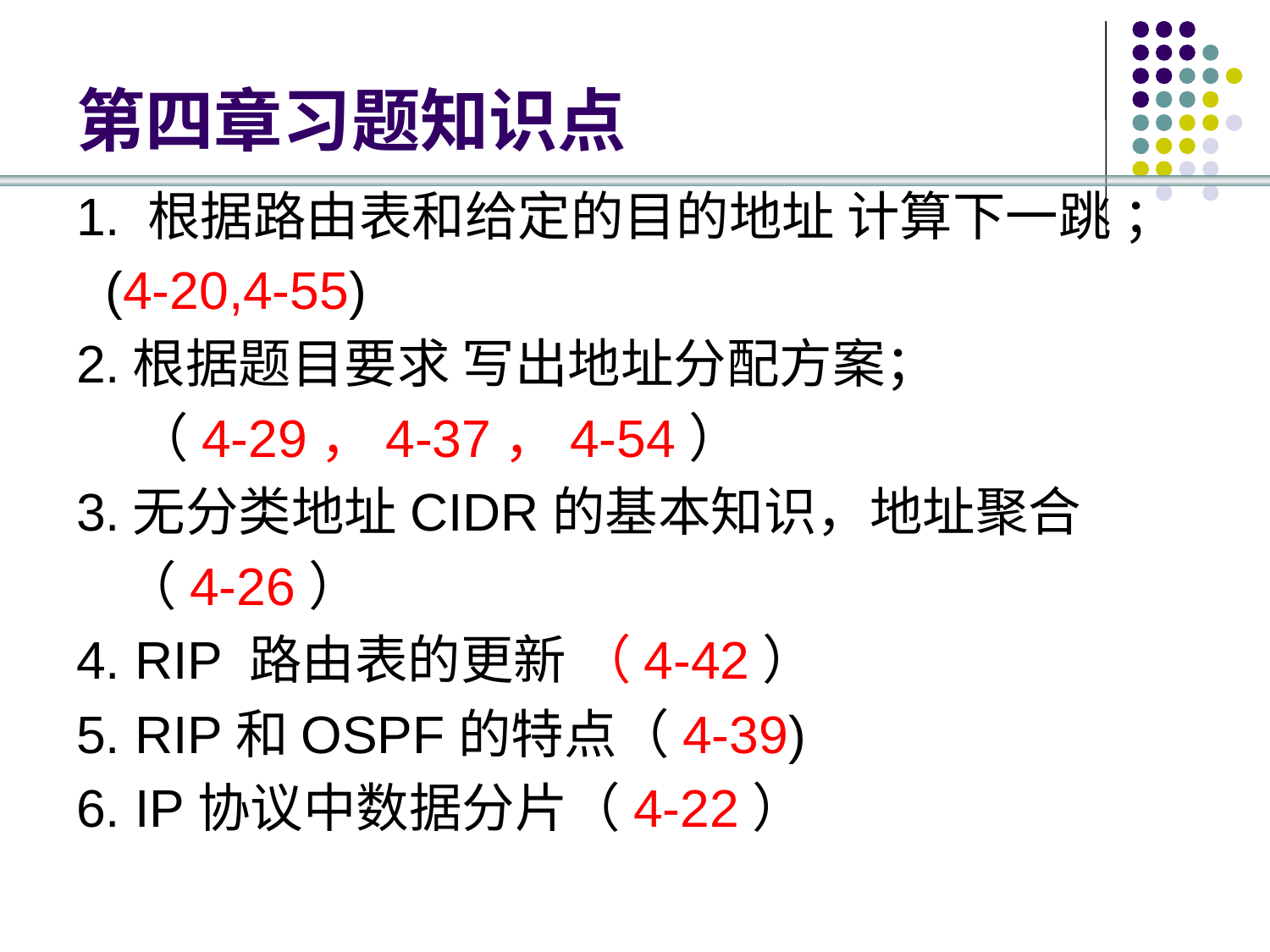

# 第四章习题知识点
1. 根据路由表和给定的目的地址 计算下一跳 ；
  (4-20,4-55)
2.根据题目要求 写出地址分配方案；
    （4-29，4-37，4-54）
3.无分类地址CIDR的基本知识，地址聚合
   （4-26）
4. RIP 路由表的更新 （4-42）
5. RIP和OSPF的特点（4-39)
6. IP协议中数据分片（4-22）